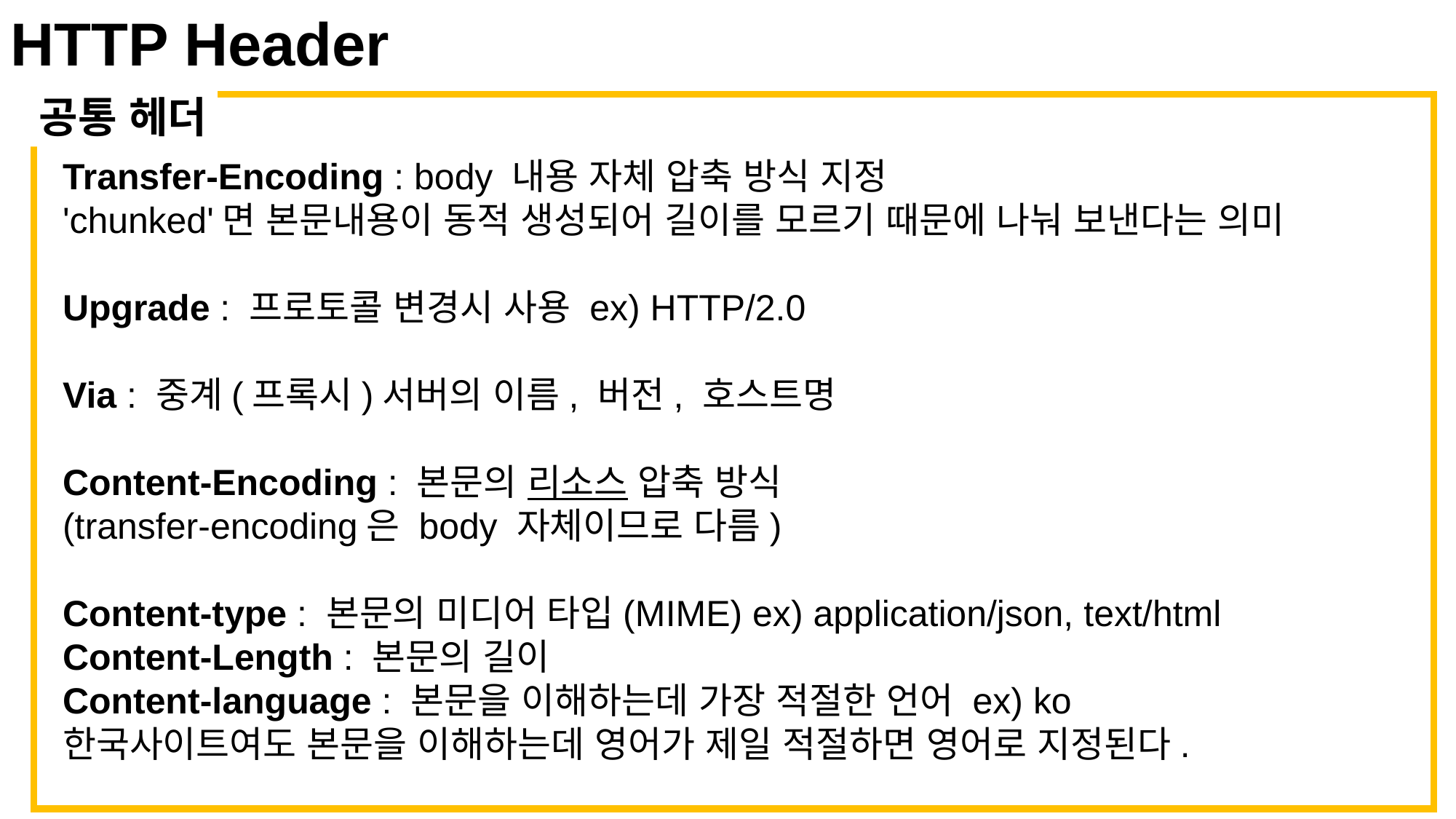

HTTP Header
공통 헤더

Transfer-Encoding : body 내용 자체 압축 방식 지정
'chunked'면 본문내용이 동적 생성되어 길이를 모르기 때문에 나눠 보낸다는 의미

Upgrade : 프로토콜 변경시 사용 ex) HTTP/2.0

Via : 중계(프록시)서버의 이름, 버전, 호스트명

Content-Encoding : 본문의 리소스 압축 방식
(transfer-encoding은 body 자체이므로 다름)

Content-type : 본문의 미디어 타입(MIME) ex) application/json, text/html
Content-Length : 본문의 길이
Content-language : 본문을 이해하는데 가장 적절한 언어 ex) ko
한국사이트여도 본문을 이해하는데 영어가 제일 적절하면 영어로 지정된다.